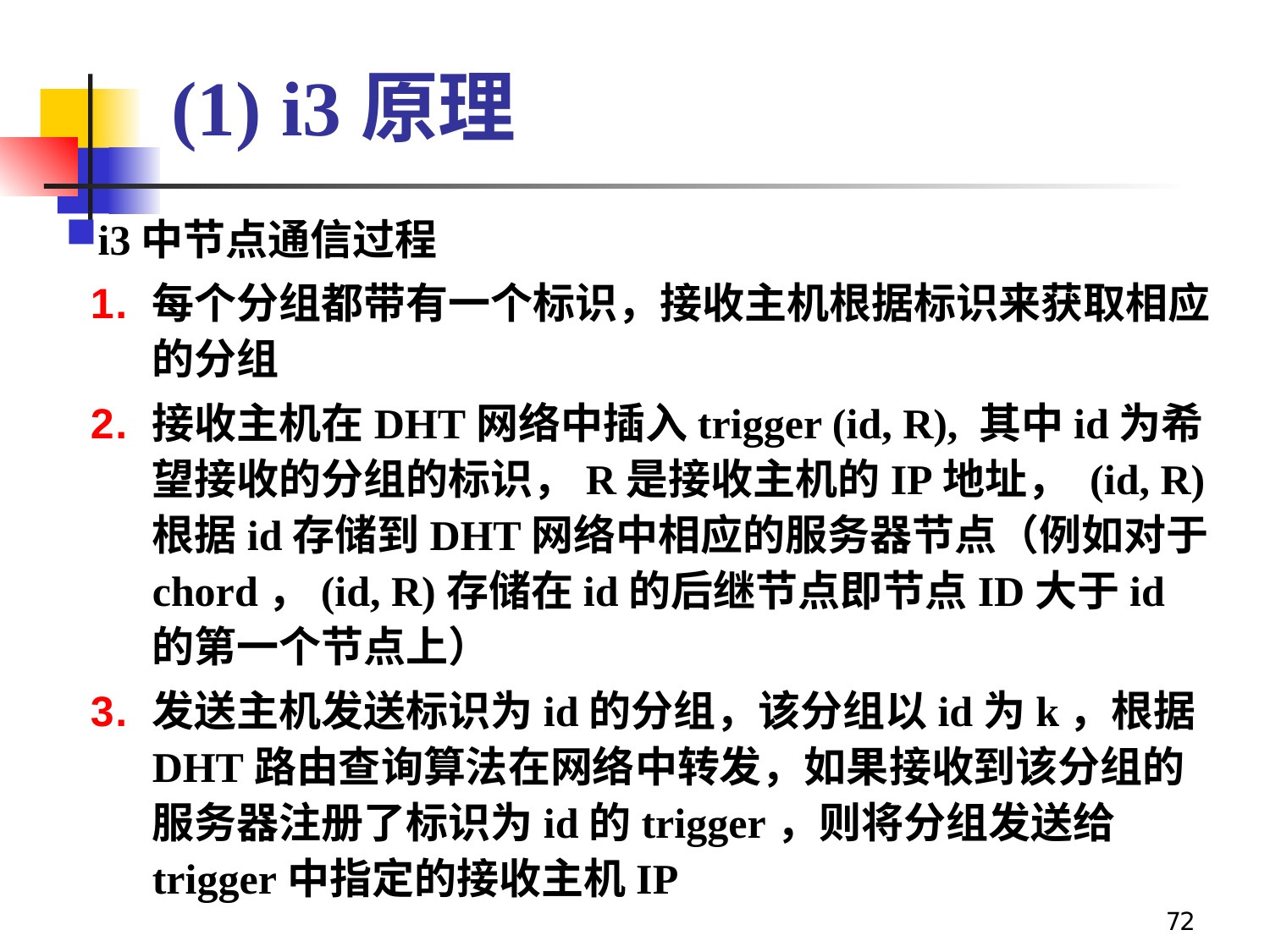

# (1) i3原理
i3中节点通信过程
每个分组都带有一个标识，接收主机根据标识来获取相应的分组
接收主机在DHT网络中插入trigger (id, R), 其中id为希望接收的分组的标识，R是接收主机的IP地址， (id, R)根据id存储到DHT网络中相应的服务器节点（例如对于chord，(id, R)存储在id的后继节点即节点ID大于id的第一个节点上）
发送主机发送标识为id的分组，该分组以id为k，根据DHT路由查询算法在网络中转发，如果接收到该分组的服务器注册了标识为id的trigger，则将分组发送给trigger中指定的接收主机IP
72